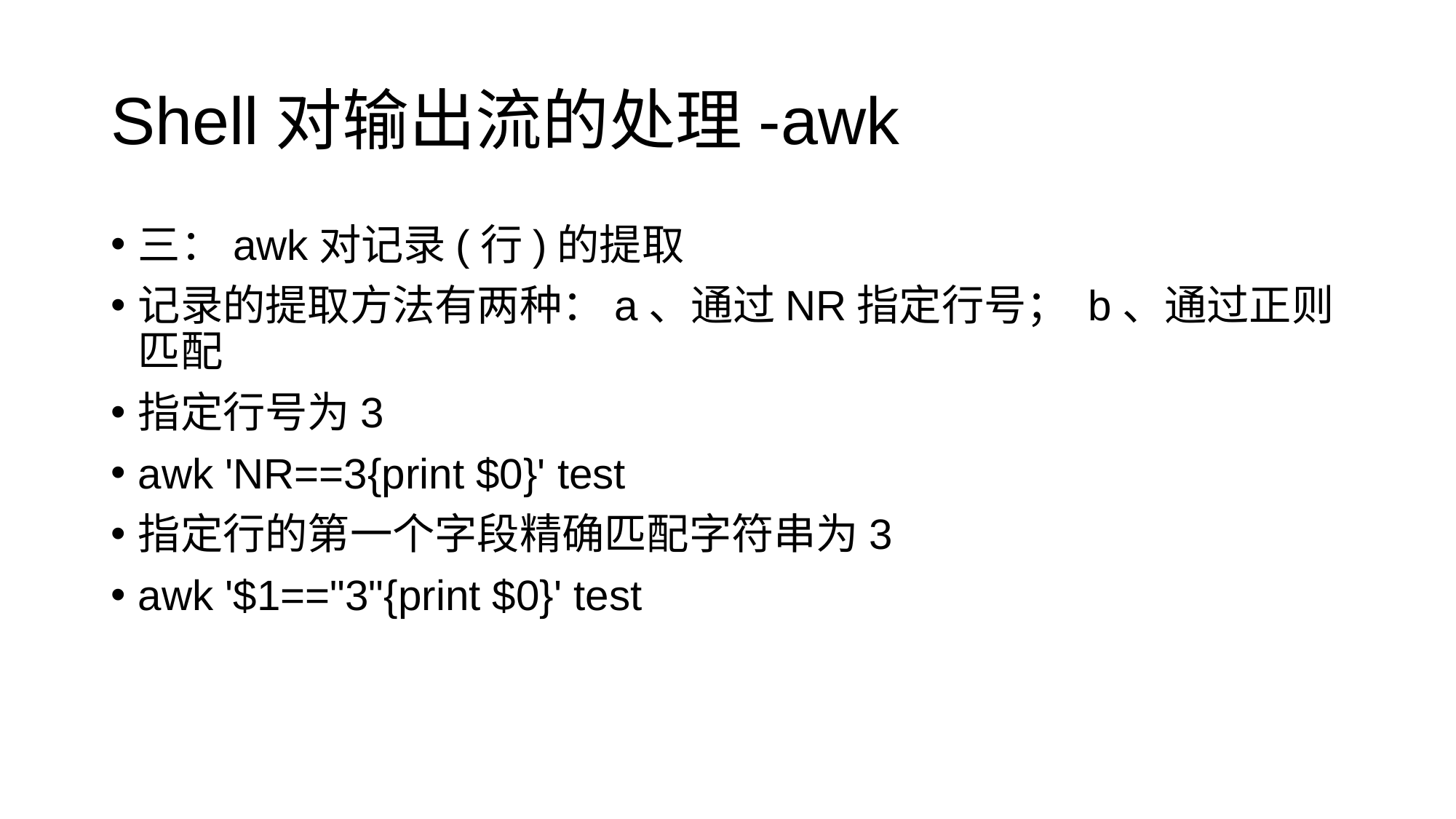

# Shell对输出流的处理-awk
三：awk对记录(行)的提取
记录的提取方法有两种：a、通过NR指定行号； b、通过正则匹配
指定行号为3
awk 'NR==3{print $0}' test
指定行的第一个字段精确匹配字符串为3
awk '$1=="3"{print $0}' test